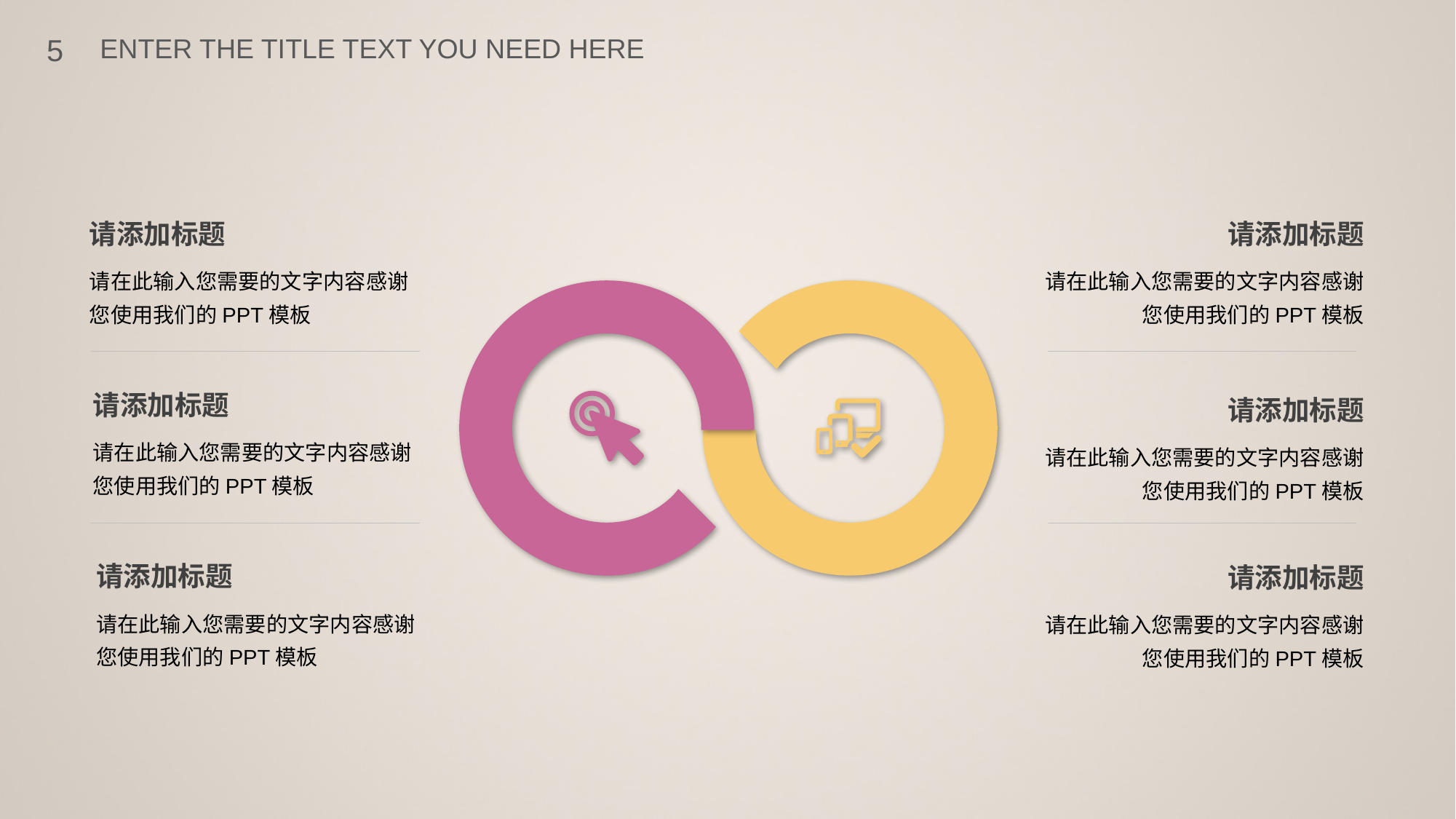

ENTER THE TITLE TEXT YOU NEED HERE
请添加标题
请添加标题
请在此输入您需要的文字内容感谢您使用我们的PPT模板
请在此输入您需要的文字内容感谢您使用我们的PPT模板

请添加标题
请添加标题

请在此输入您需要的文字内容感谢您使用我们的PPT模板
请在此输入您需要的文字内容感谢您使用我们的PPT模板
请添加标题
请添加标题
请在此输入您需要的文字内容感谢您使用我们的PPT模板
请在此输入您需要的文字内容感谢您使用我们的PPT模板